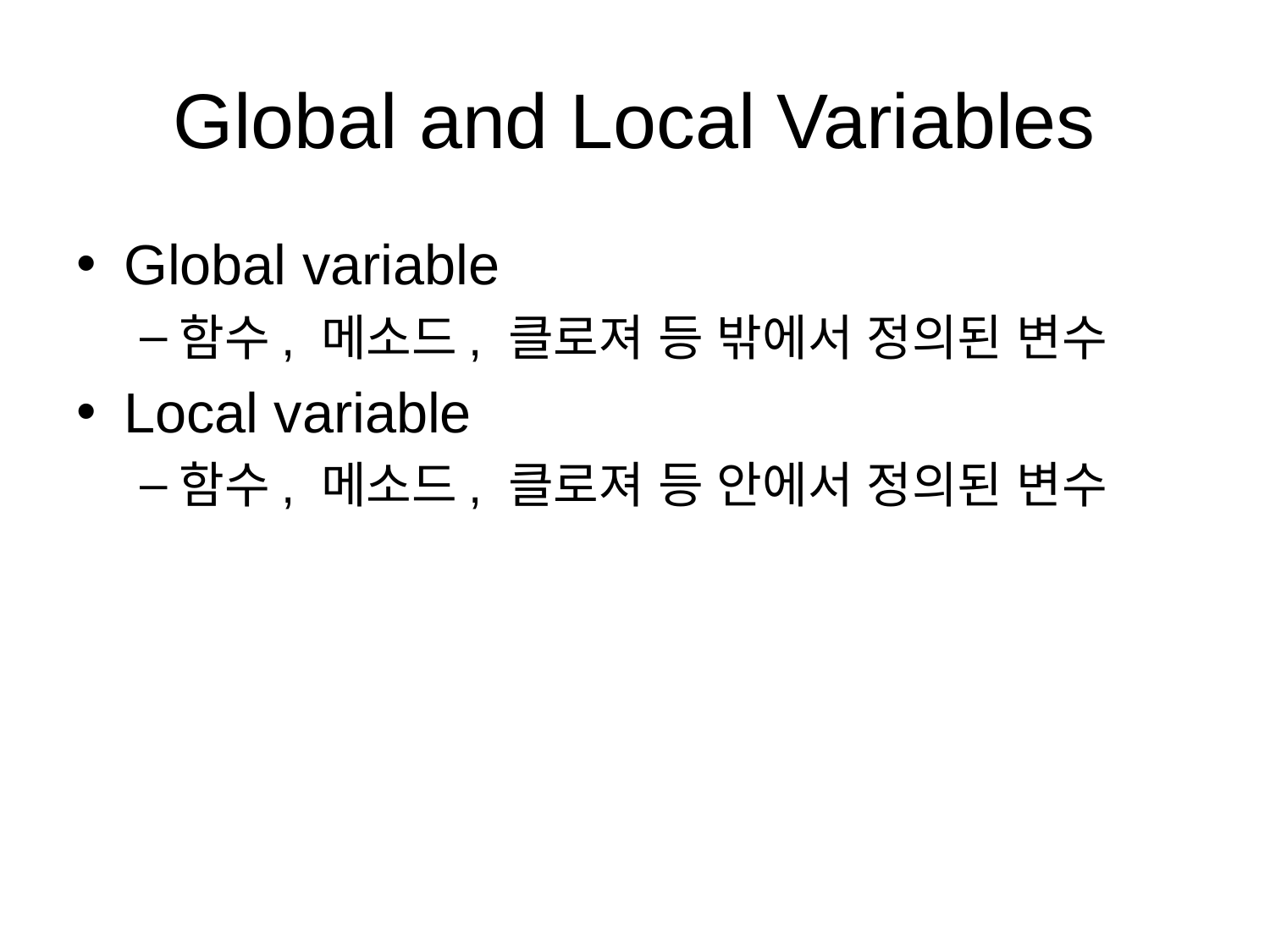

# Global and Local Variables
Global variable
함수, 메소드, 클로져 등 밖에서 정의된 변수
Local variable
함수, 메소드, 클로져 등 안에서 정의된 변수